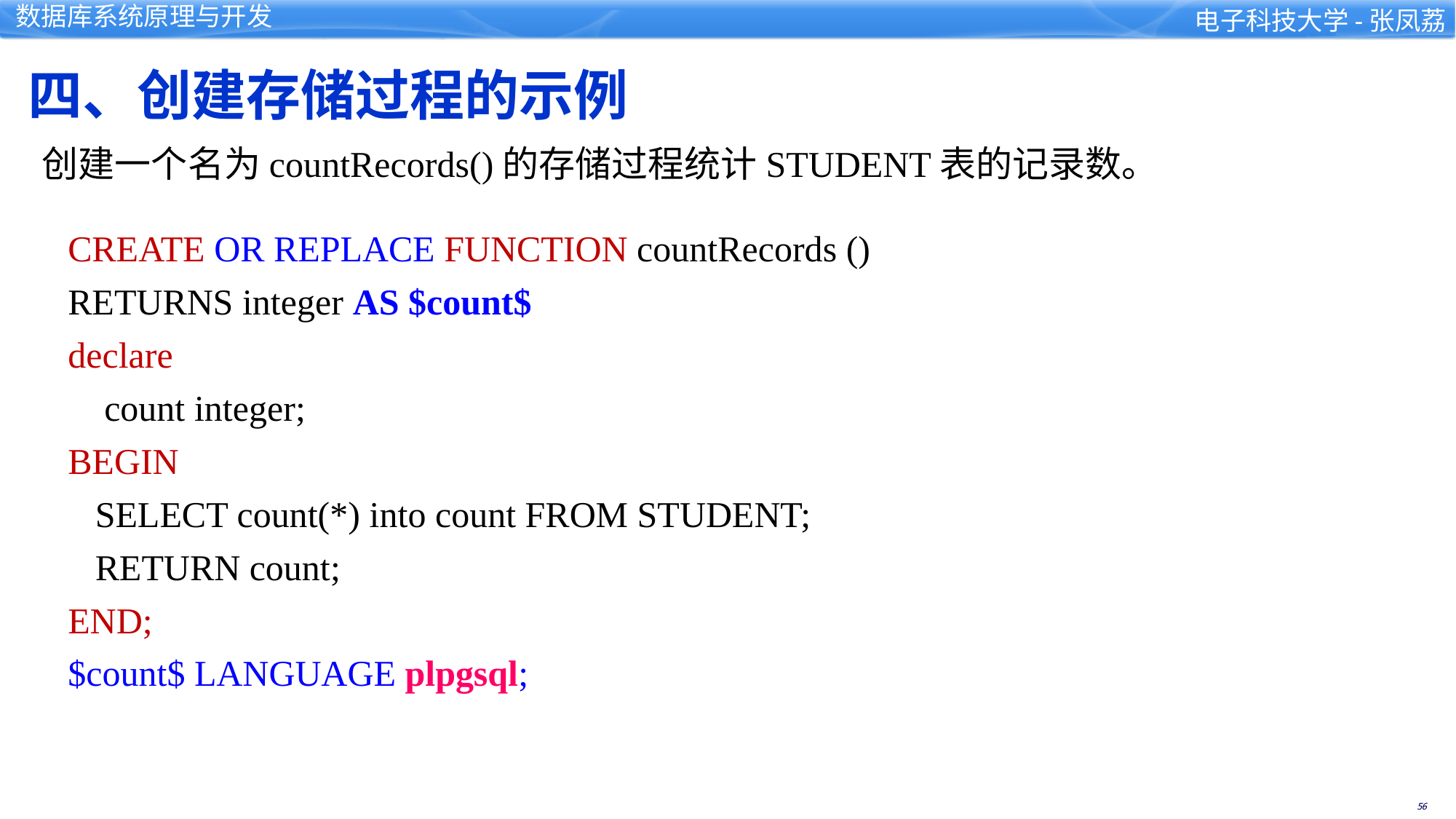

四、创建存储过程的示例
创建一个名为countRecords()的存储过程统计STUDENT表的记录数。
CREATE OR REPLACE FUNCTION countRecords ()
RETURNS integer AS $count$
declare
    count integer;
BEGIN
   SELECT count(*) into count FROM STUDENT;
   RETURN count;
END;
$count$ LANGUAGE plpgsql;